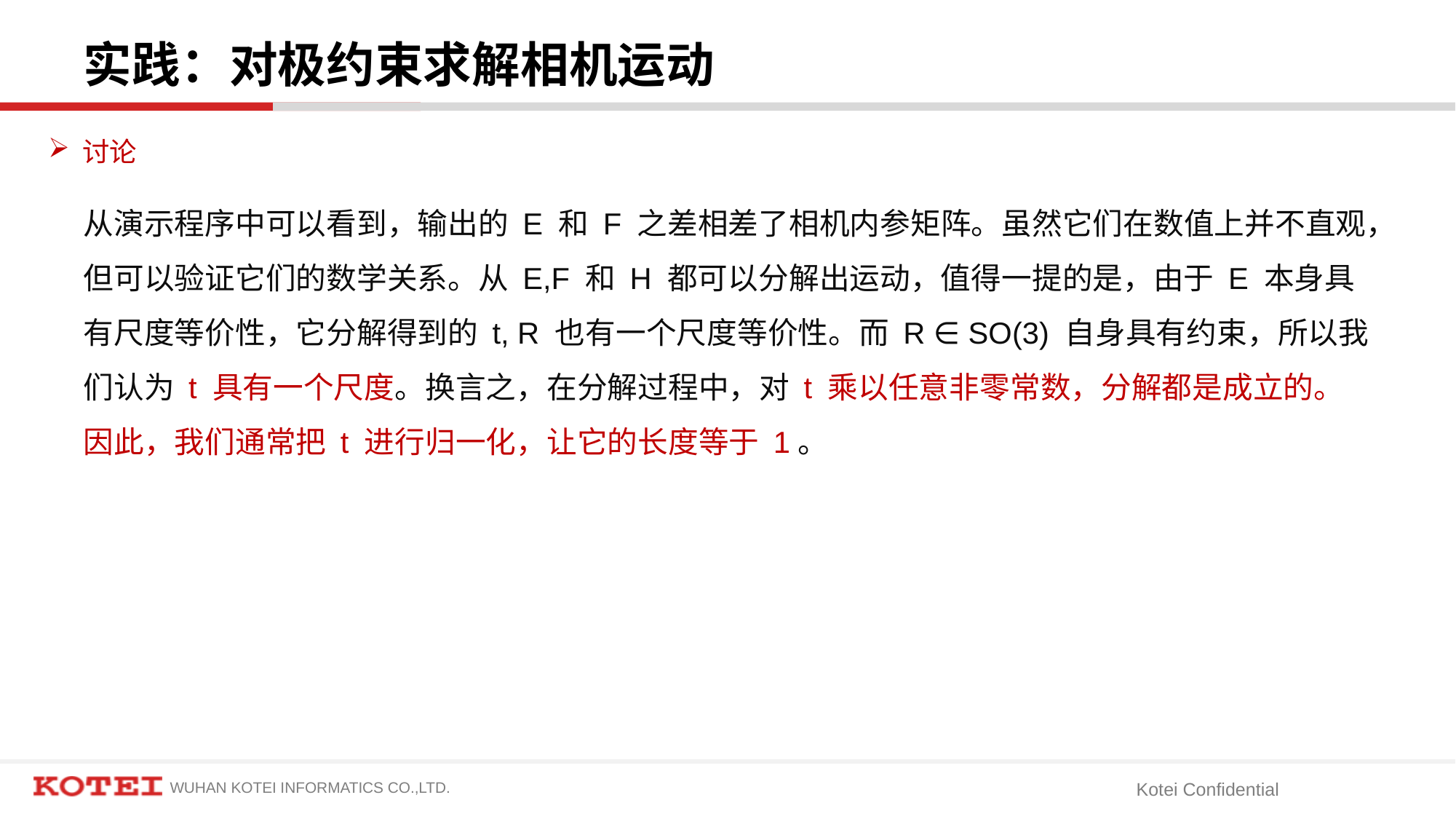

# 实践：对极约束求解相机运动
讨论
从演示程序中可以看到，输出的 E 和 F 之差相差了相机内参矩阵。虽然它们在数值上并不直观，但可以验证它们的数学关系。从 E,F 和 H 都可以分解出运动，值得一提的是，由于 E 本身具有尺度等价性，它分解得到的 t, R 也有一个尺度等价性。而 R ∈ SO(3) 自身具有约束，所以我们认为 t 具有一个尺度。换言之，在分解过程中，对 t 乘以任意非零常数，分解都是成立的。因此，我们通常把 t 进行归一化，让它的长度等于 1。